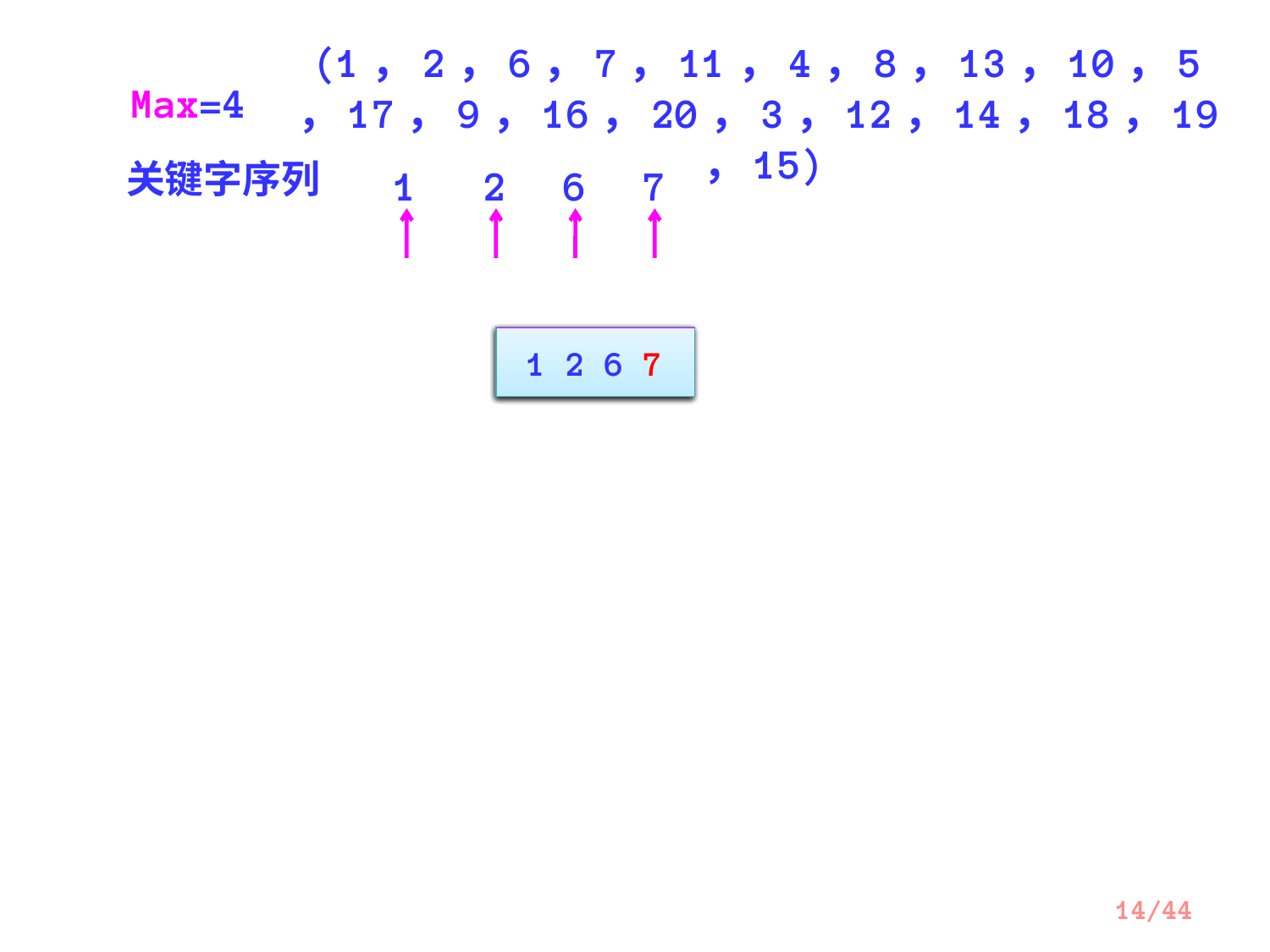

(1，2，6，7，11，4，8，13，10，5，17，9，16，20，3，12，14，18，19，15)
Max=4
关键字序列
1
2
6
7
1
1 2
1 2 6
1 2 6 7
14/44